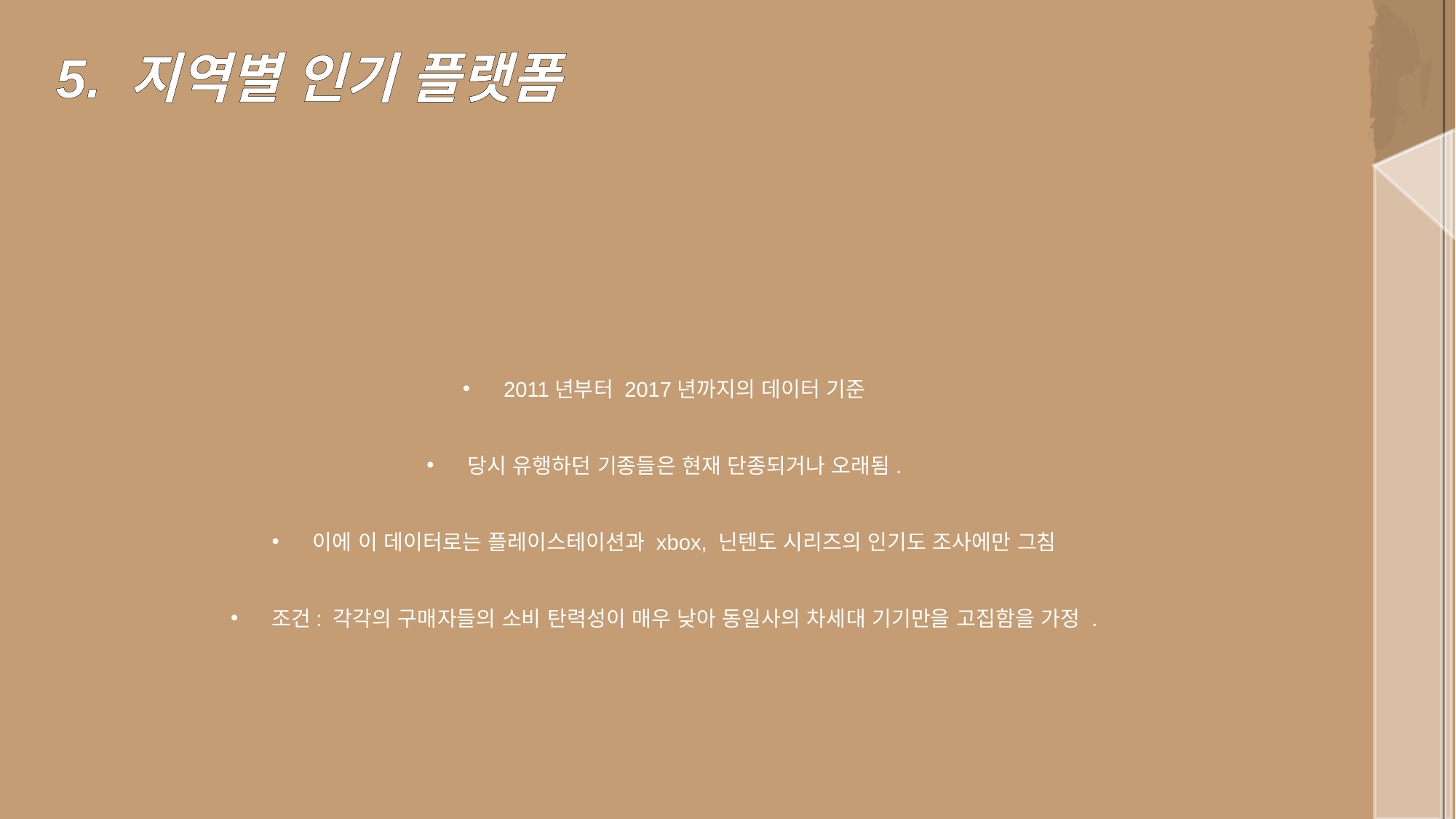

5. 지역별 인기 플랫폼

2011년부터 2017년까지의 데이터 기준

당시 유행하던 기종들은 현재 단종되거나 오래됨.

이에 이 데이터로는 플레이스테이션과 xbox, 닌텐도 시리즈의 인기도 조사에만 그침

조건: 각각의 구매자들의 소비 탄력성이 매우 낮아 동일사의 차세대 기기만을 고집함을 가정 .